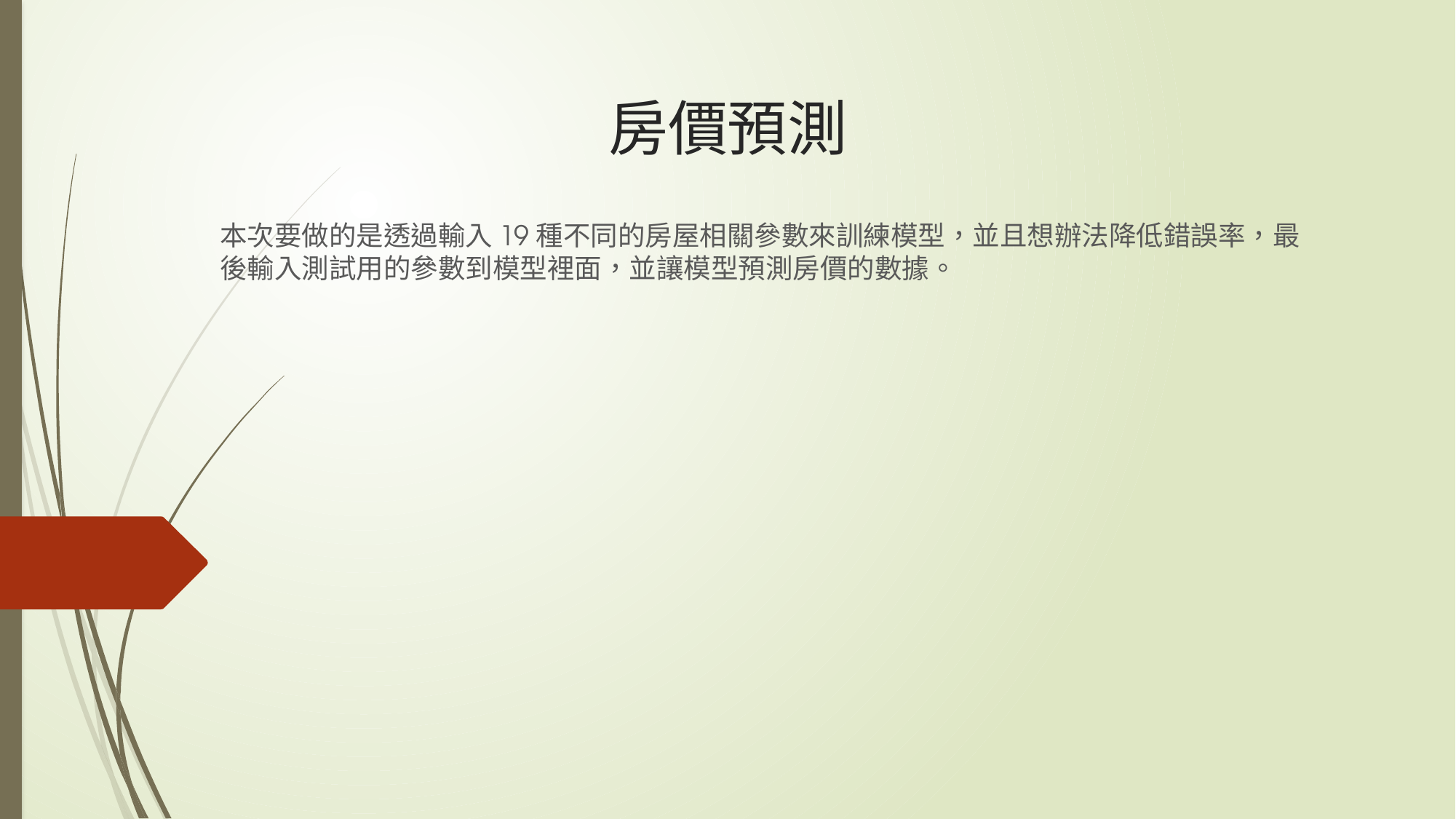

# 房價預測
本次要做的是透過輸入19種不同的房屋相關參數來訓練模型，並且想辦法降低錯誤率，最後輸入測試用的參數到模型裡面，並讓模型預測房價的數據。